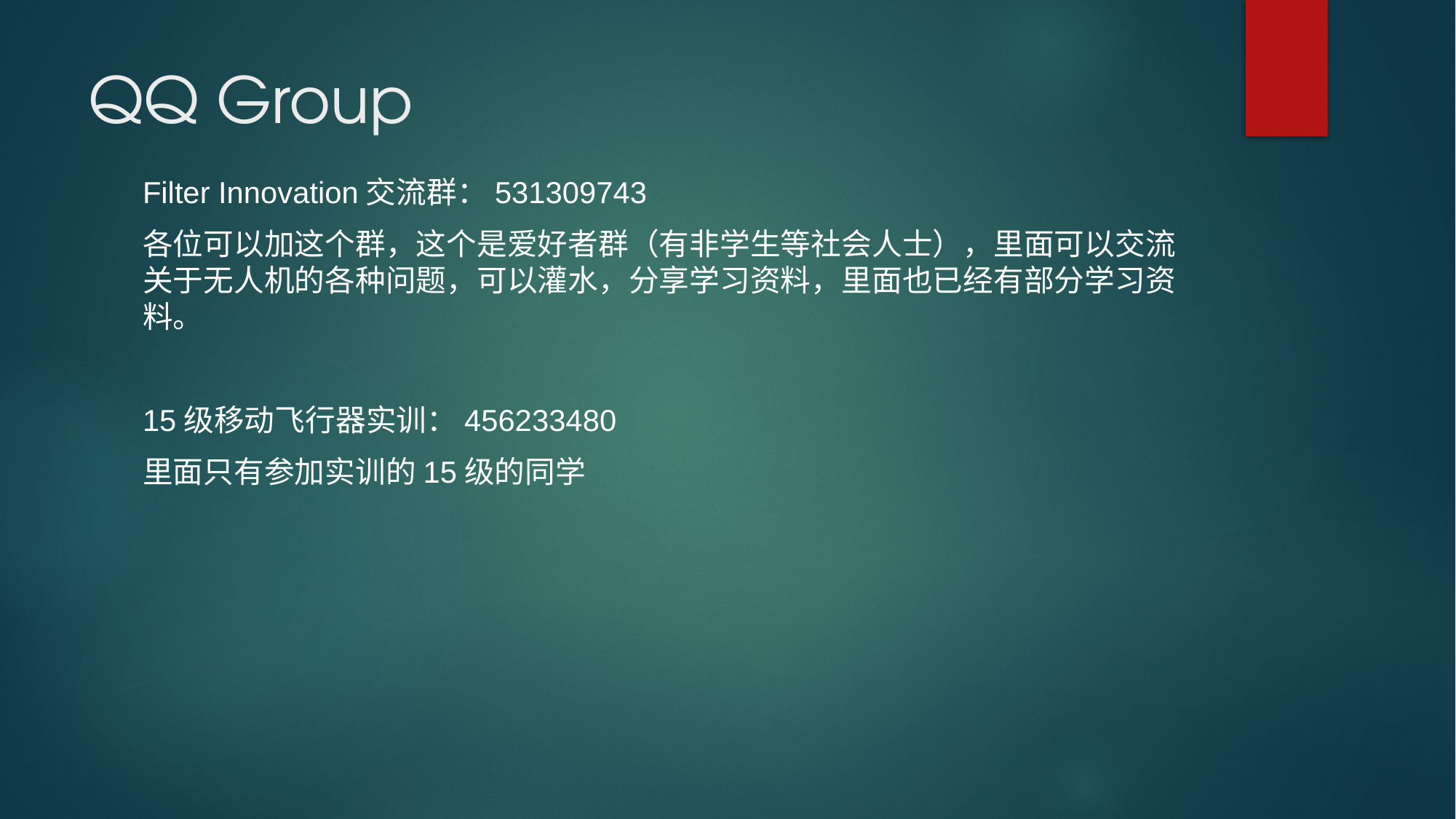

# QQ Group
Filter Innovation交流群：531309743
各位可以加这个群，这个是爱好者群（有非学生等社会人士），里面可以交流关于无人机的各种问题，可以灌水，分享学习资料，里面也已经有部分学习资料。

15级移动飞行器实训：456233480
里面只有参加实训的15级的同学